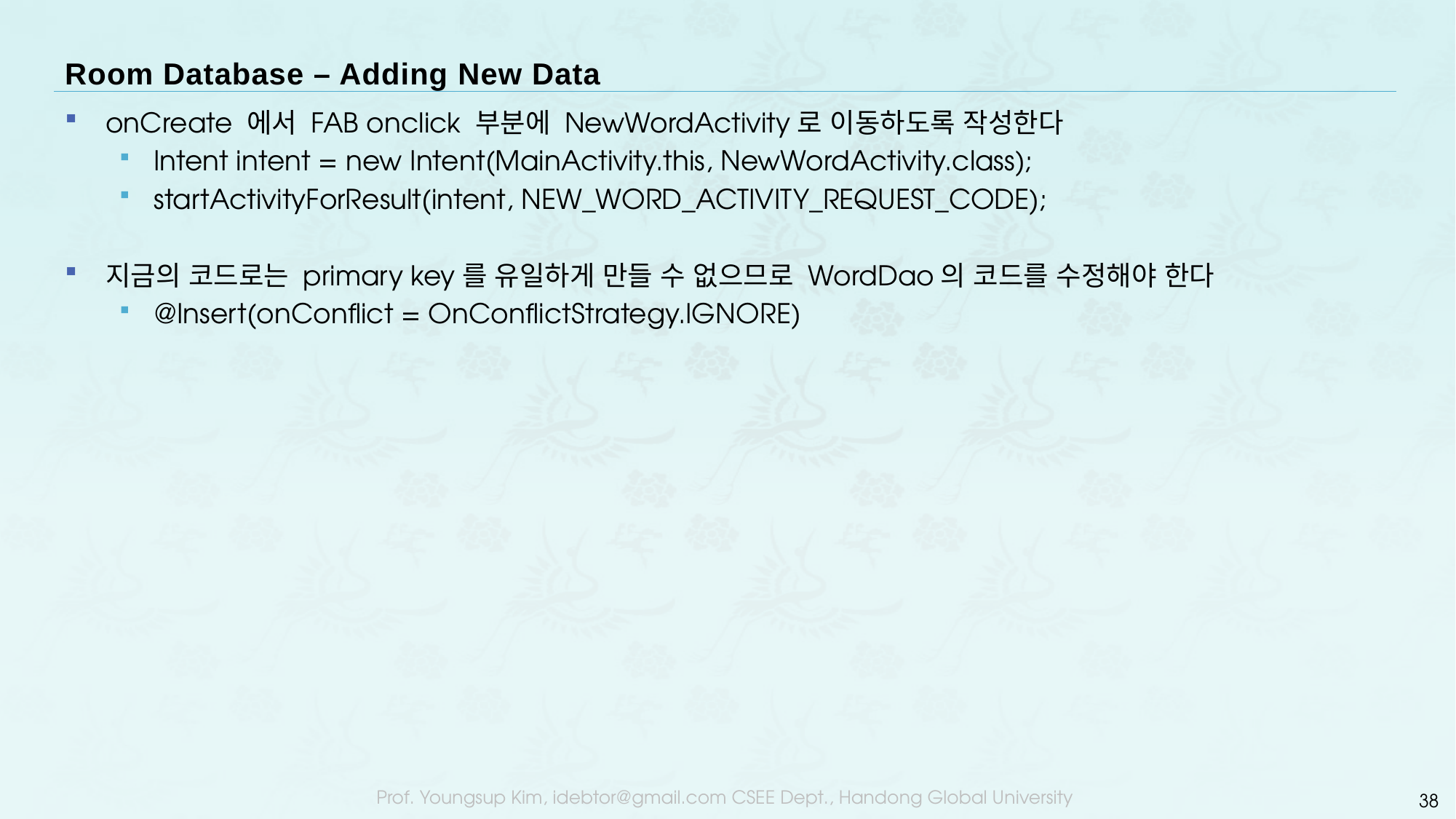

# Room Database – Adding New Data
onCreate 에서 FAB onclick 부분에 NewWordActivity로 이동하도록 작성한다
Intent intent = new Intent(MainActivity.this, NewWordActivity.class);
startActivityForResult(intent, NEW_WORD_ACTIVITY_REQUEST_CODE);

지금의 코드로는 primary key를 유일하게 만들 수 없으므로 WordDao의 코드를 수정해야 한다
@Insert(onConflict = OnConflictStrategy.IGNORE)
38